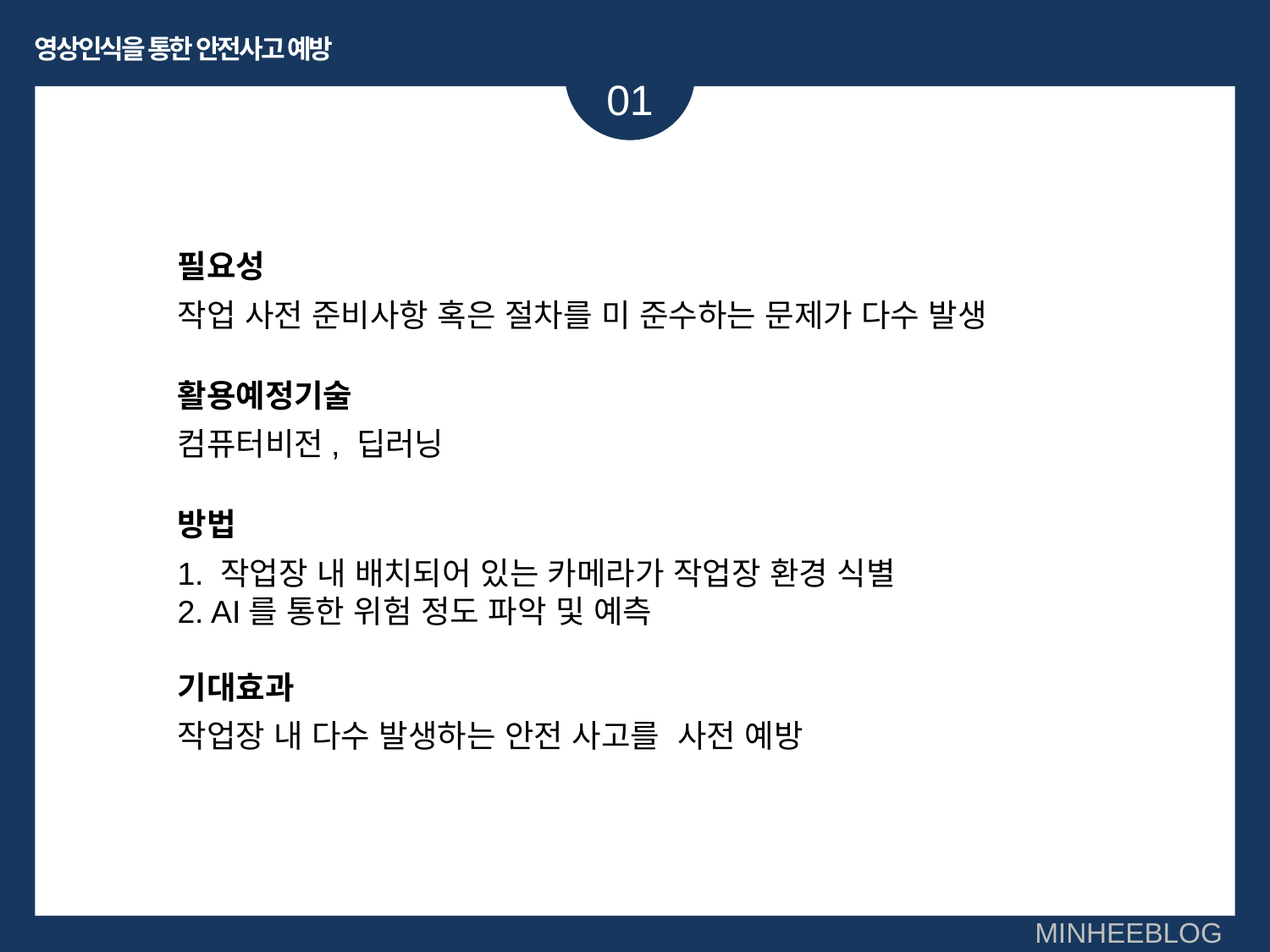

영상인식을 통한 안전사고 예방
01

필요성

작업 사전 준비사항 혹은 절차를 미 준수하는 문제가 다수 발생

활용예정기술

컴퓨터비전, 딥러닝

방법

1. 작업장 내 배치되어 있는 카메라가 작업장 환경 식별
2. AI를 통한 위험 정도 파악 및 예측

기대효과

작업장 내 다수 발생하는 안전 사고를  사전 예방
MINHEEBLOG